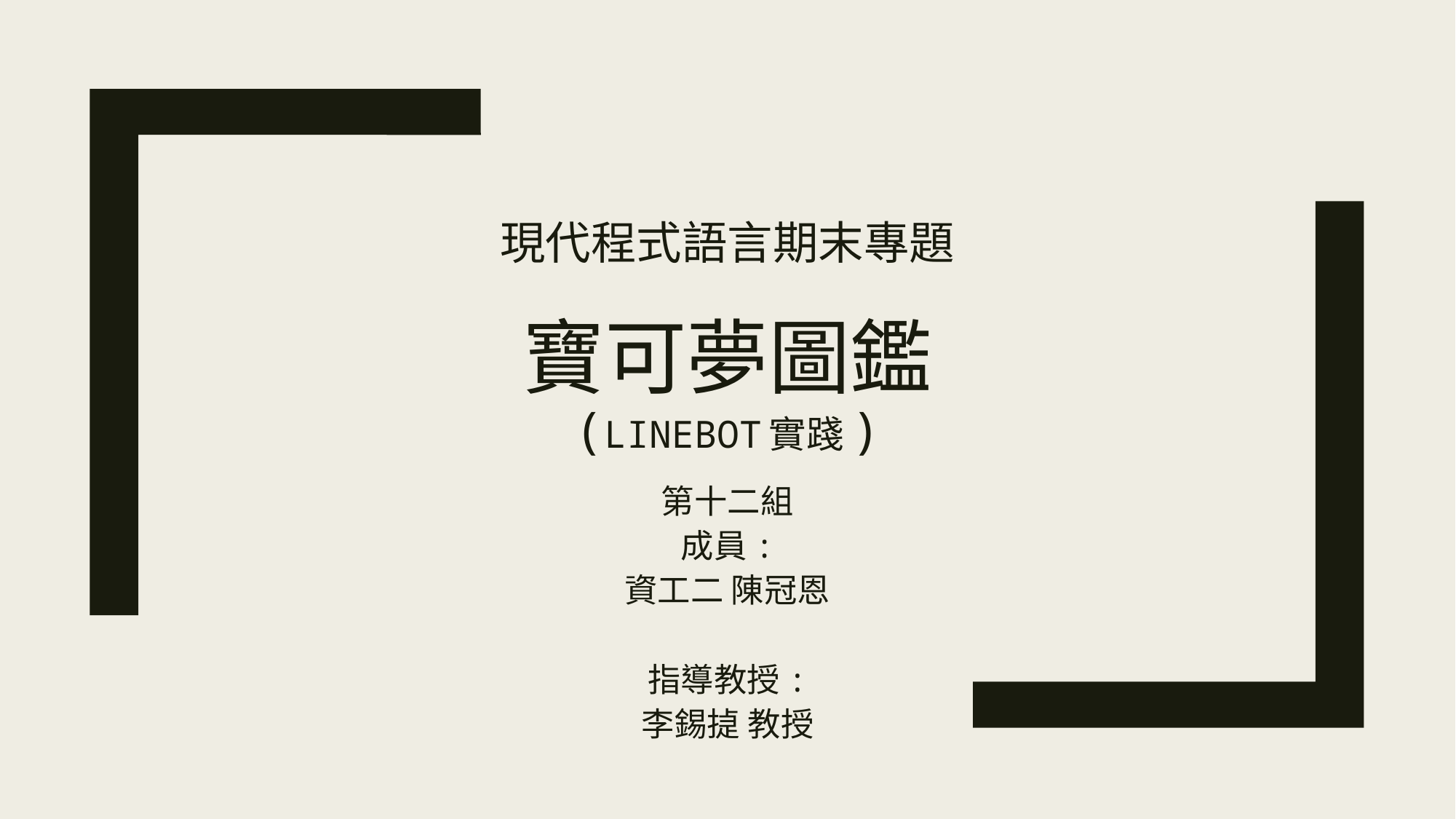

# 現代程式語言期末專題 寶可夢圖鑑 (LineBot實踐)

第十二組
成員:
資工二 陳冠恩

指導教授:
李錫㨗 教授